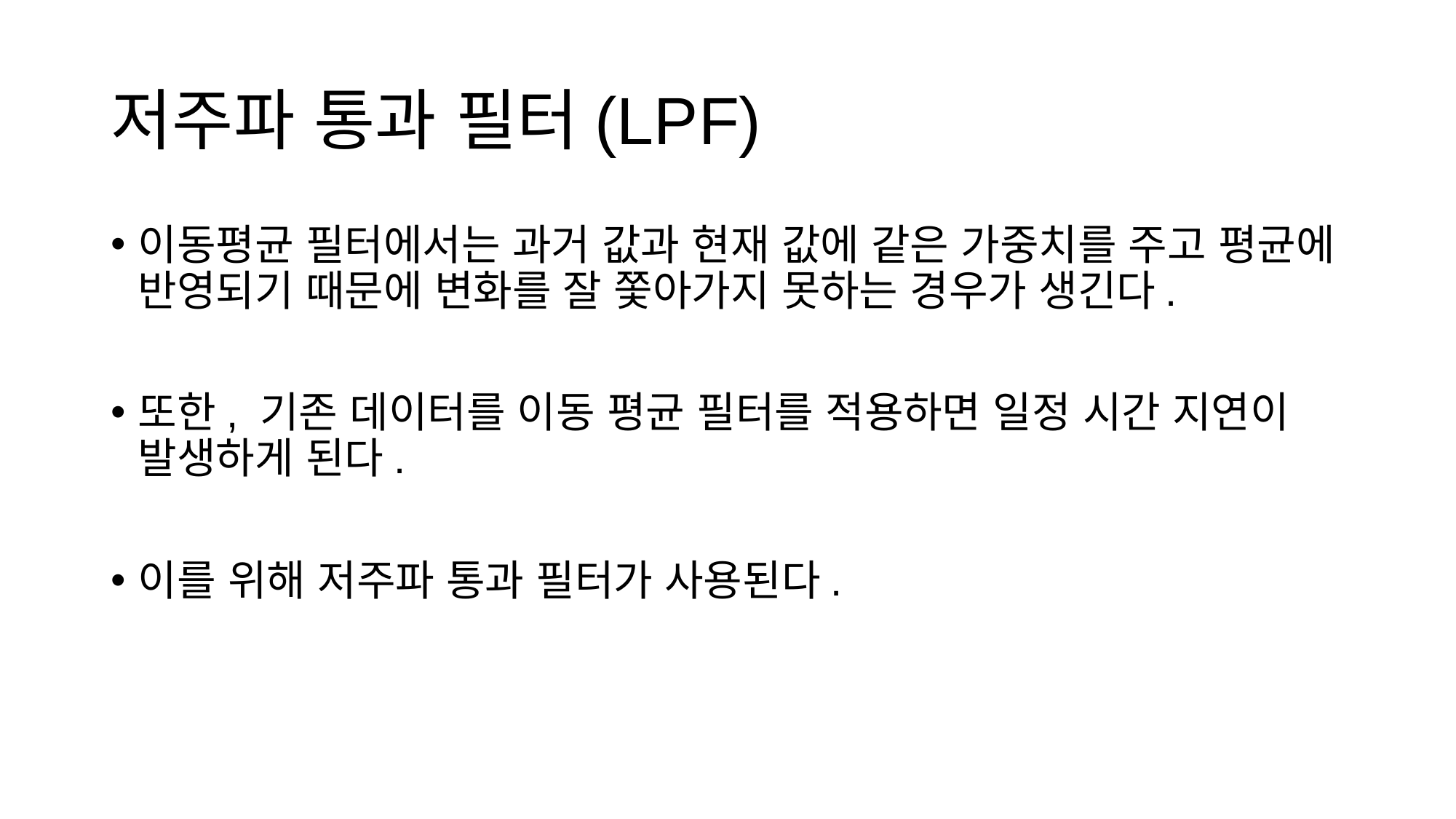

# 저주파 통과 필터(LPF)
이동평균 필터에서는 과거 값과 현재 값에 같은 가중치를 주고 평균에 반영되기 때문에 변화를 잘 쫓아가지 못하는 경우가 생긴다.

또한, 기존 데이터를 이동 평균 필터를 적용하면 일정 시간 지연이 발생하게 된다.

이를 위해 저주파 통과 필터가 사용된다.